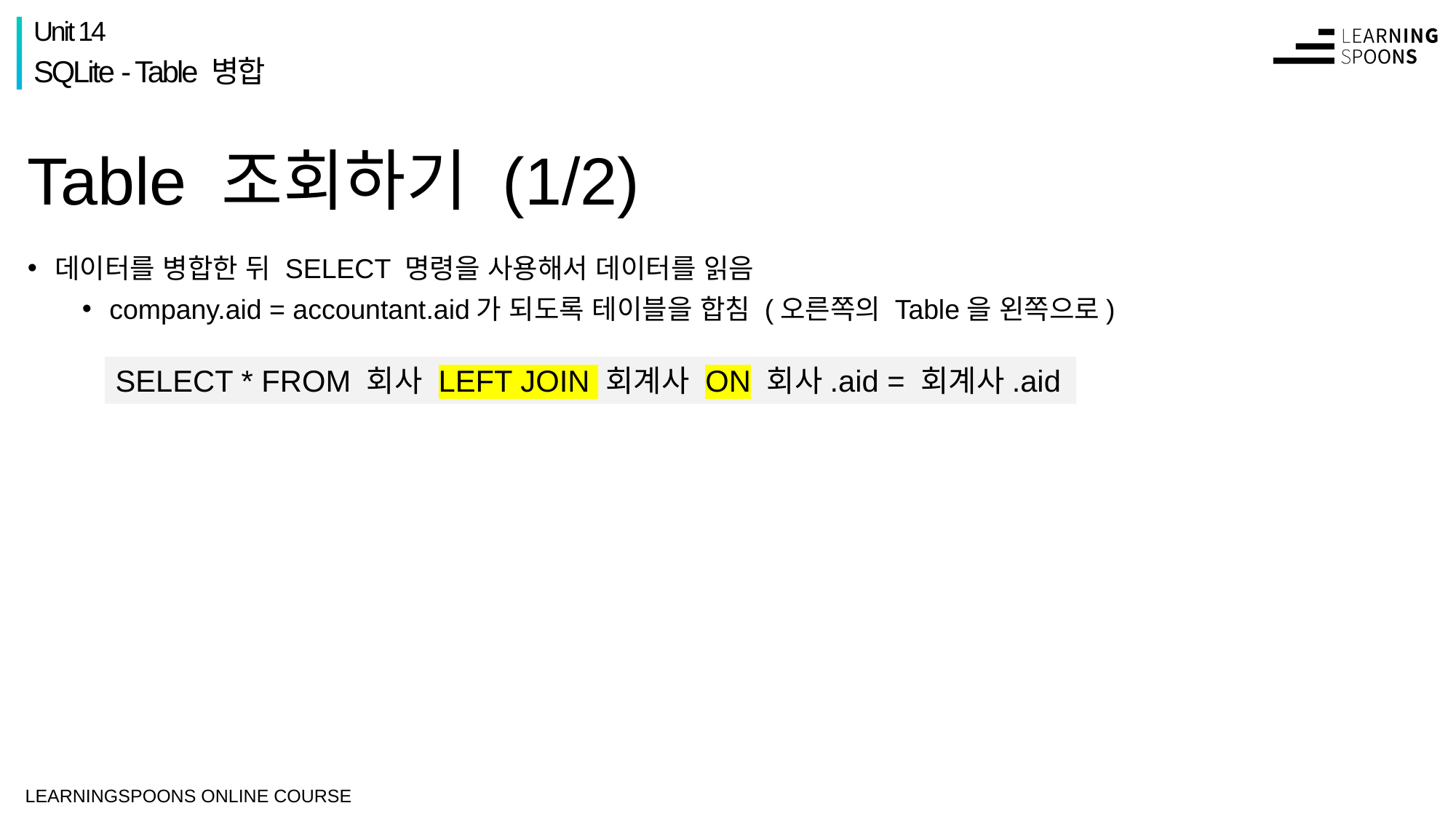

Unit 14
SQLite - Table 병합
# Table 조회하기 (1/2)
데이터를 병합한 뒤 SELECT 명령을 사용해서 데이터를 읽음
company.aid = accountant.aid가 되도록 테이블을 합침 (오른쪽의 Table을 왼쪽으로)

SELECT * FROM 회사 LEFT JOIN 회계사 ON 회사.aid = 회계사.aid